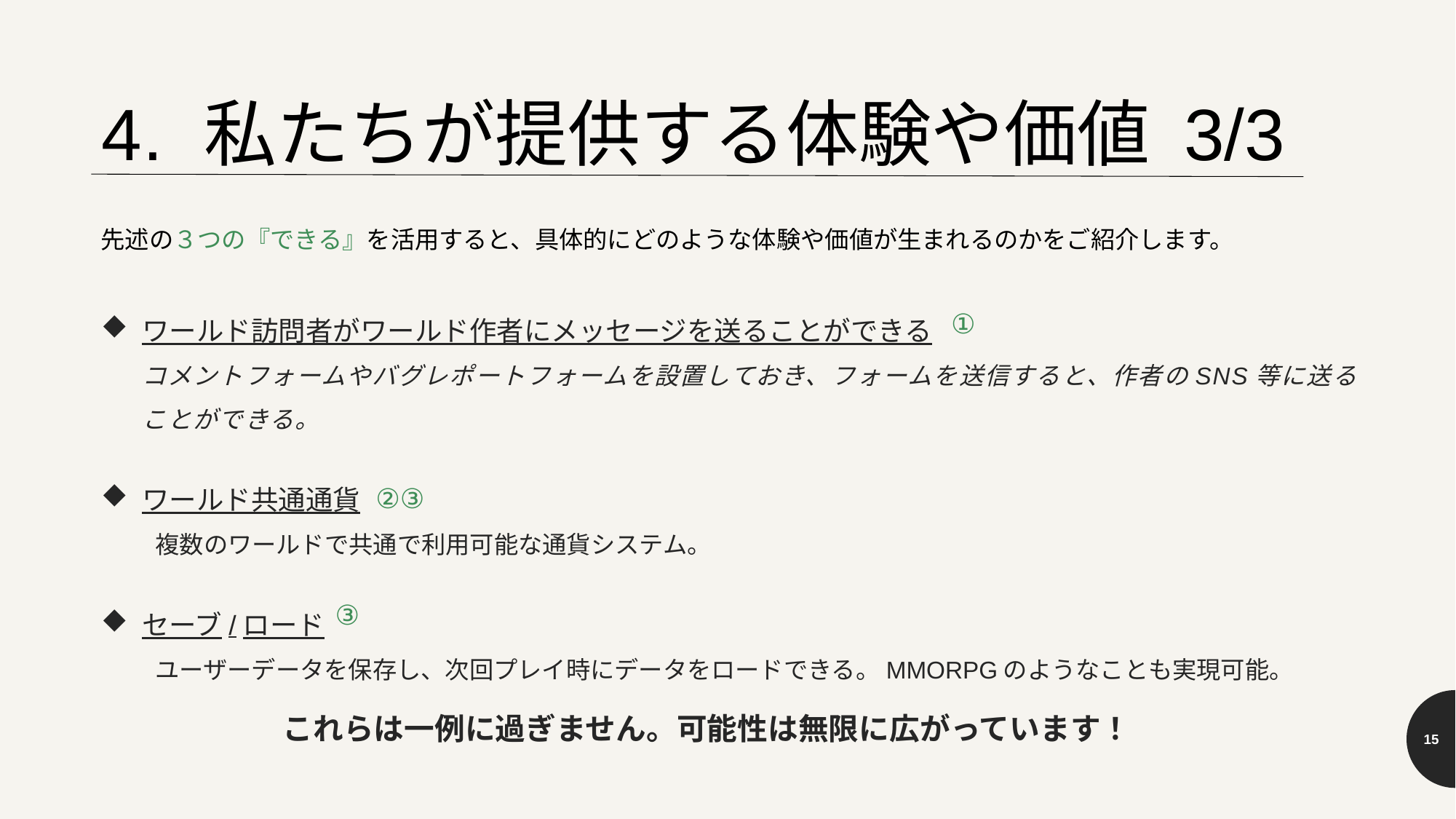

# 4. 私たちが提供する体験や価値 3/3
先述の３つの『できる』を活用すると、具体的にどのような体験や価値が生まれるのかをご紹介します。

ワールド訪問者がワールド作者にメッセージを送ることができる
コメントフォームやバグレポートフォームを設置しておき、フォームを送信すると、作者のSNS等に送ることができる。

ワールド共通通貨
複数のワールドで共通で利用可能な通貨システム。

セーブ/ロード
ユーザーデータを保存し、次回プレイ時にデータをロードできる。MMORPGのようなことも実現可能。

①
②③
③
これらは一例に過ぎません。可能性は無限に広がっています！
15